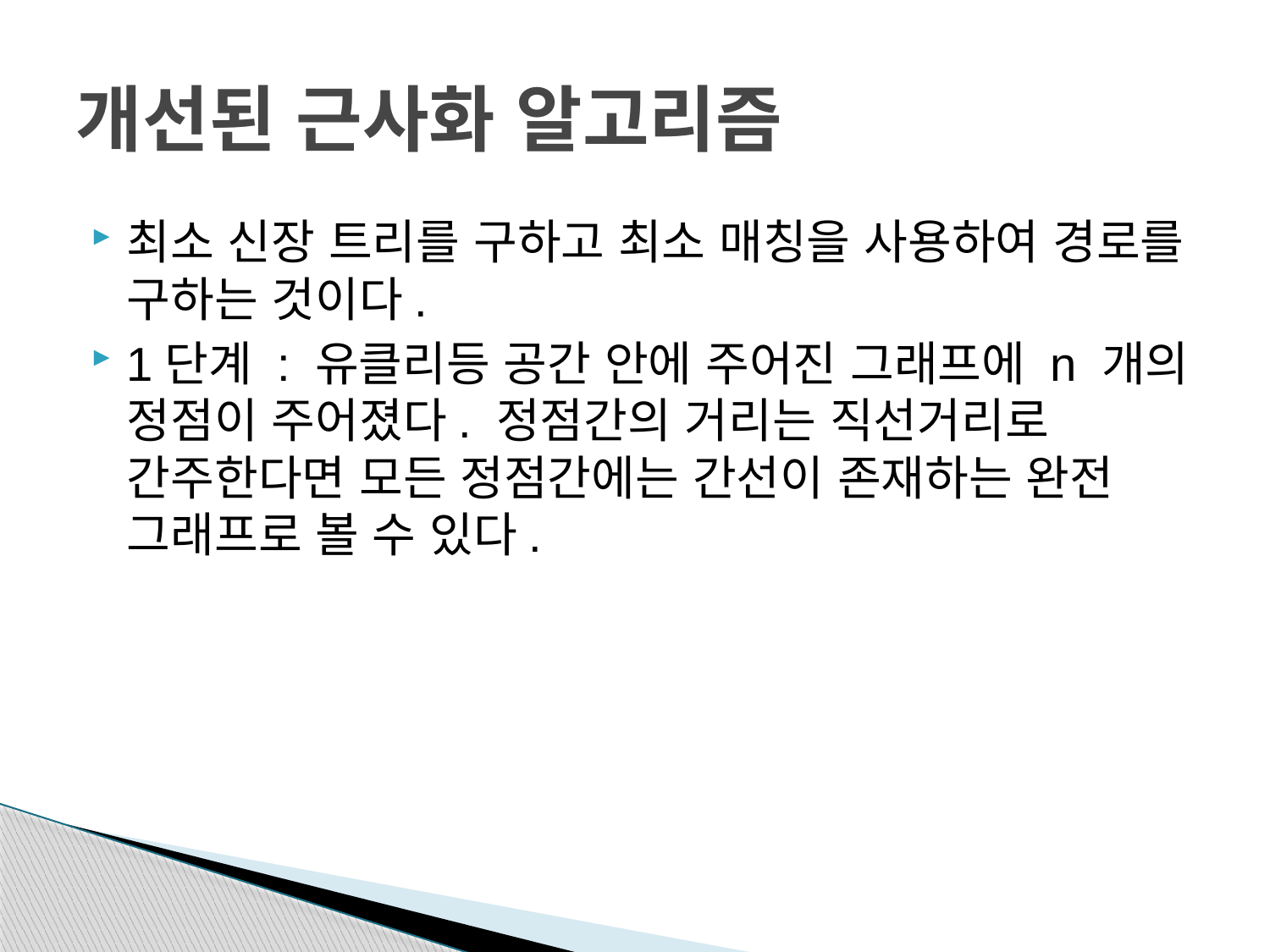

# 개선된 근사화 알고리즘
최소 신장 트리를 구하고 최소 매칭을 사용하여 경로를 구하는 것이다.
1단계 : 유클리등 공간 안에 주어진 그래프에 n 개의 정점이 주어졌다. 정점간의 거리는 직선거리로 간주한다면 모든 정점간에는 간선이 존재하는 완전 그래프로 볼 수 있다.